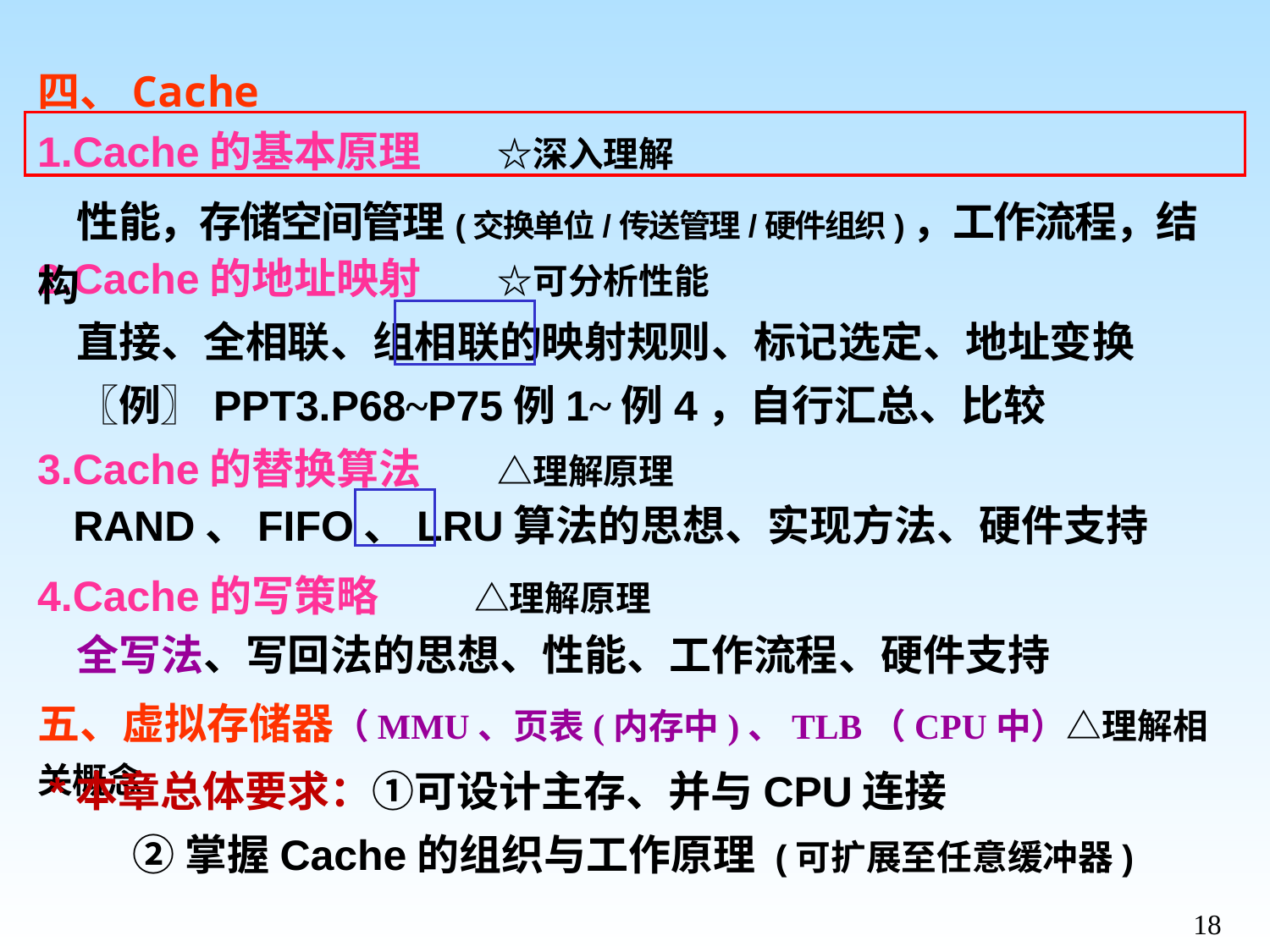

四、Cache
1.Cache的基本原理        ☆深入理解

2.Cache的地址映射        ☆可分析性能

3.Cache的替换算法        △理解原理

4.Cache的写策略          △理解原理

   性能，存储空间管理(交换单位/传送管理/硬件组织)，工作流程，结构
   直接、全相联、组相联的映射规则、标记选定、地址变换
   〖例〗PPT3.P68~P75例1~例4，自行汇总、比较

   RAND、FIFO、LRU算法的思想、实现方法、硬件支持

   全写法、写回法的思想、性能、工作流程、硬件支持
五、虚拟存储器（MMU、页表(内存中)、TLB（CPU中）△理解相关概念
 *本章总体要求：①可设计主存、并与CPU连接
          ②掌握Cache的组织与工作原理 (可扩展至任意缓冲器)
18